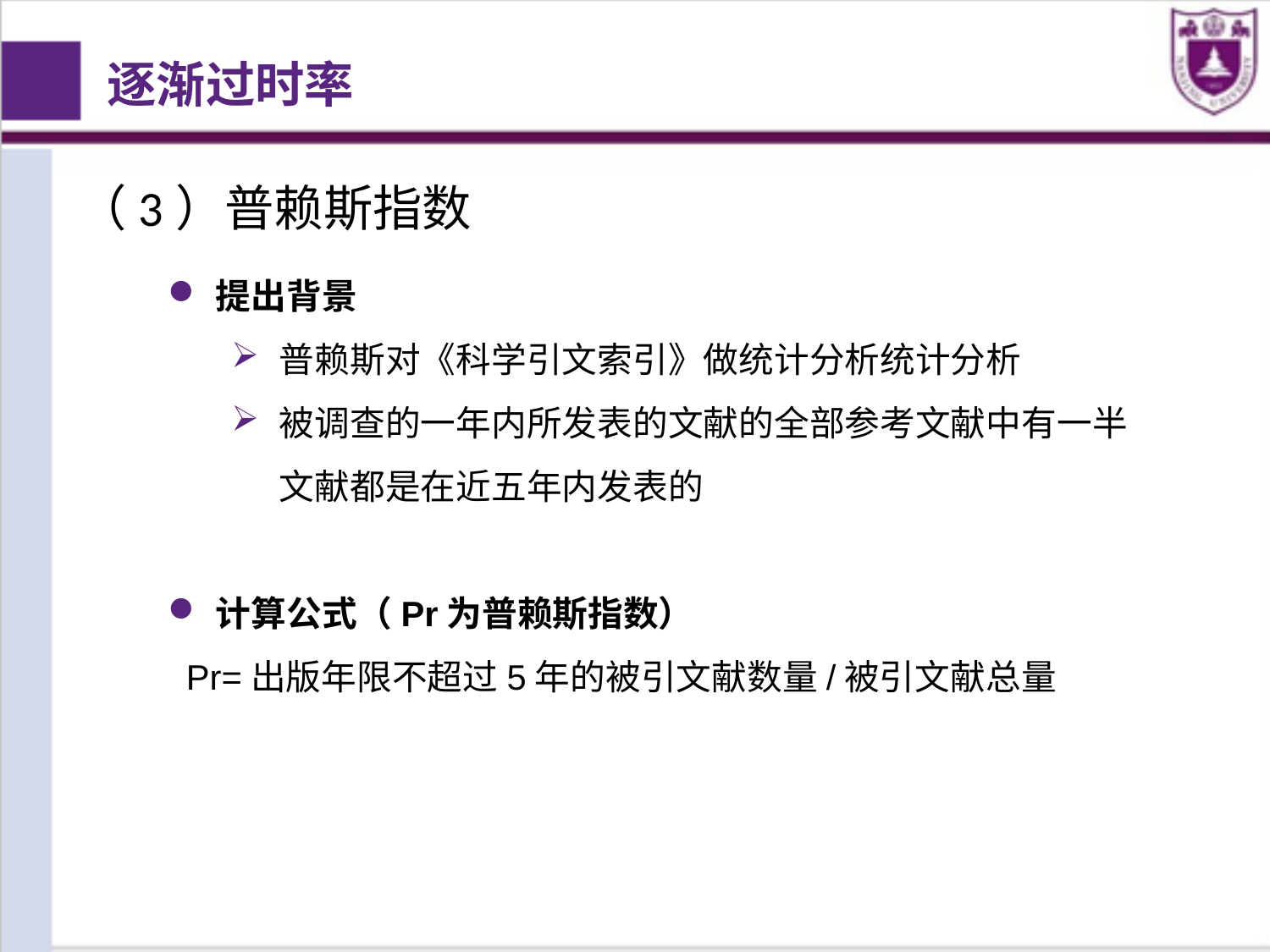

逐渐过时率
# （3）普赖斯指数

提出背景
普赖斯对《科学引文索引》做统计分析统计分析
被调查的一年内所发表的文献的全部参考文献中有一半文献都是在近五年内发表的

计算公式（Pr为普赖斯指数）
Pr=出版年限不超过5年的被引文献数量/被引文献总量